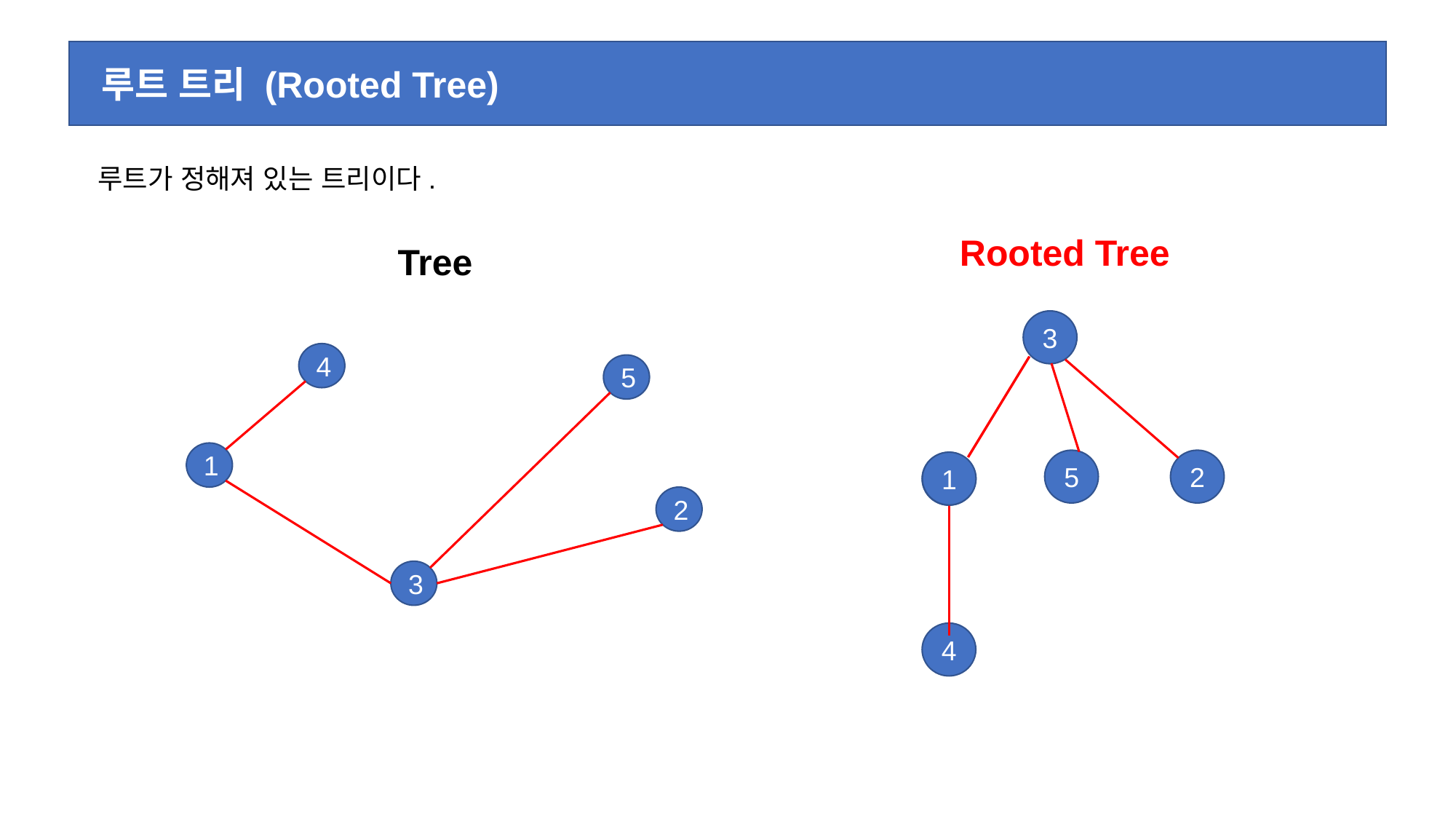

루트 트리 (Rooted Tree)
루트가 정해져 있는 트리이다.
Rooted Tree
Tree
3
5
2
1
1
4
4
5
1
2
3